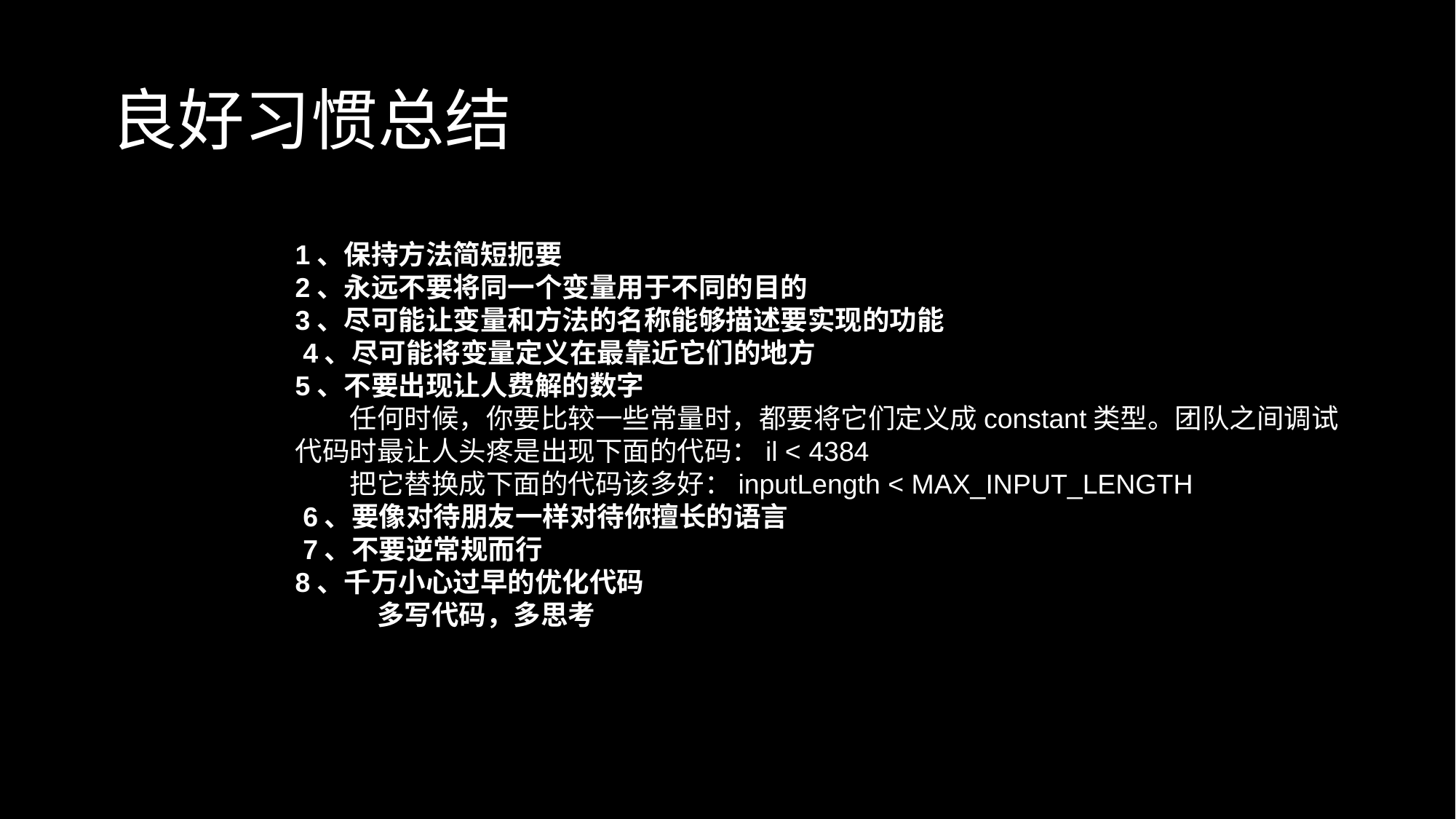

# 良好习惯总结
1、保持方法简短扼要
2、永远不要将同一个变量用于不同的目的
3、尽可能让变量和方法的名称能够描述要实现的功能
 4、尽可能将变量定义在最靠近它们的地方
5、不要出现让人费解的数字
　　任何时候，你要比较一些常量时，都要将它们定义成constant类型。团队之间调试代码时最让人头疼是出现下面的代码：il < 4384
　　把它替换成下面的代码该多好：inputLength < MAX_INPUT_LENGTH
 6、要像对待朋友一样对待你擅长的语言
 7、不要逆常规而行
8、千万小心过早的优化代码
　　　多写代码，多思考